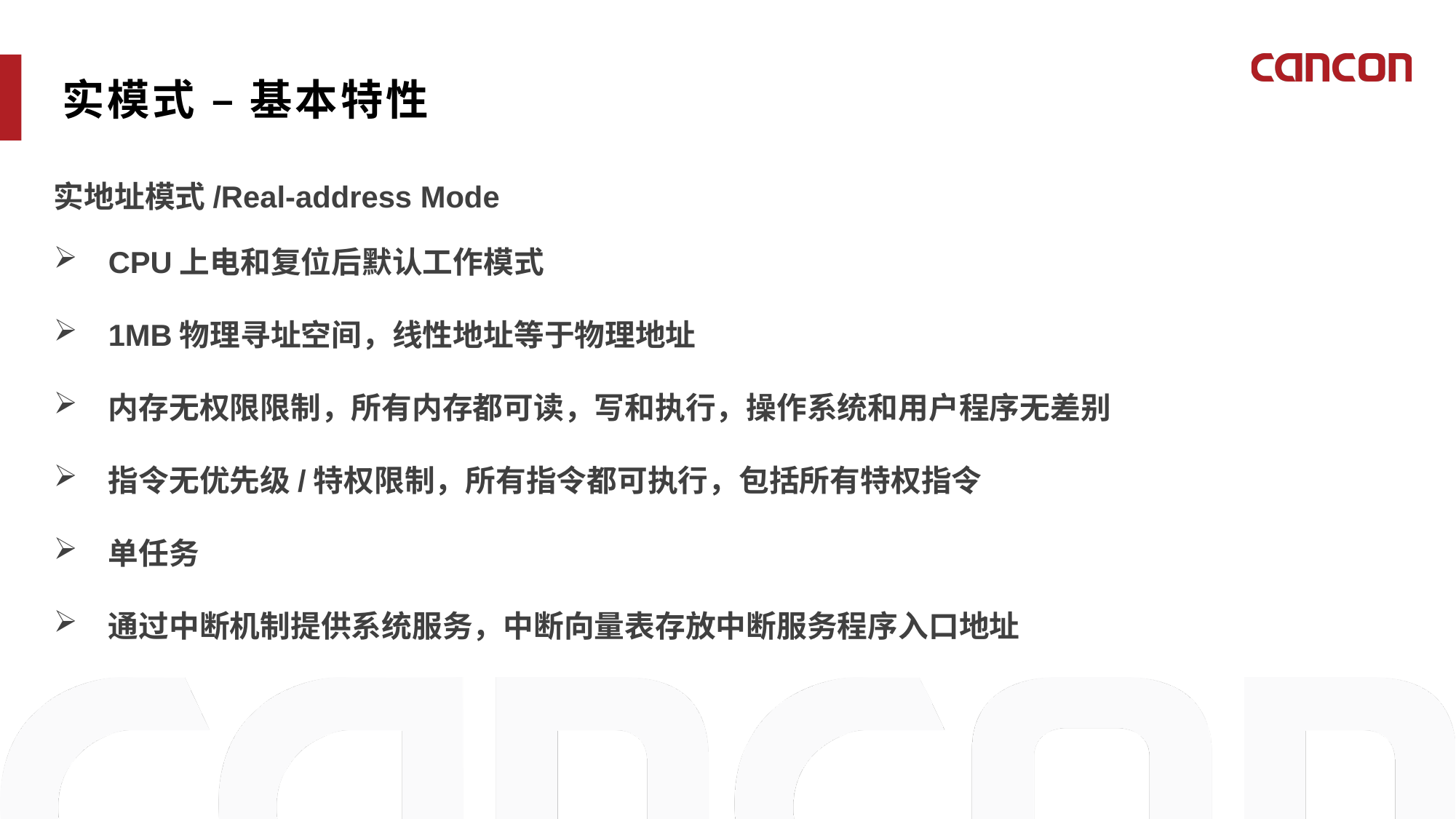

实模式 – 基本特性
实地址模式/Real-address Mode

CPU上电和复位后默认工作模式

1MB物理寻址空间，线性地址等于物理地址

内存无权限限制，所有内存都可读，写和执行，操作系统和用户程序无差别

指令无优先级/特权限制，所有指令都可执行，包括所有特权指令

单任务

通过中断机制提供系统服务，中断向量表存放中断服务程序入口地址